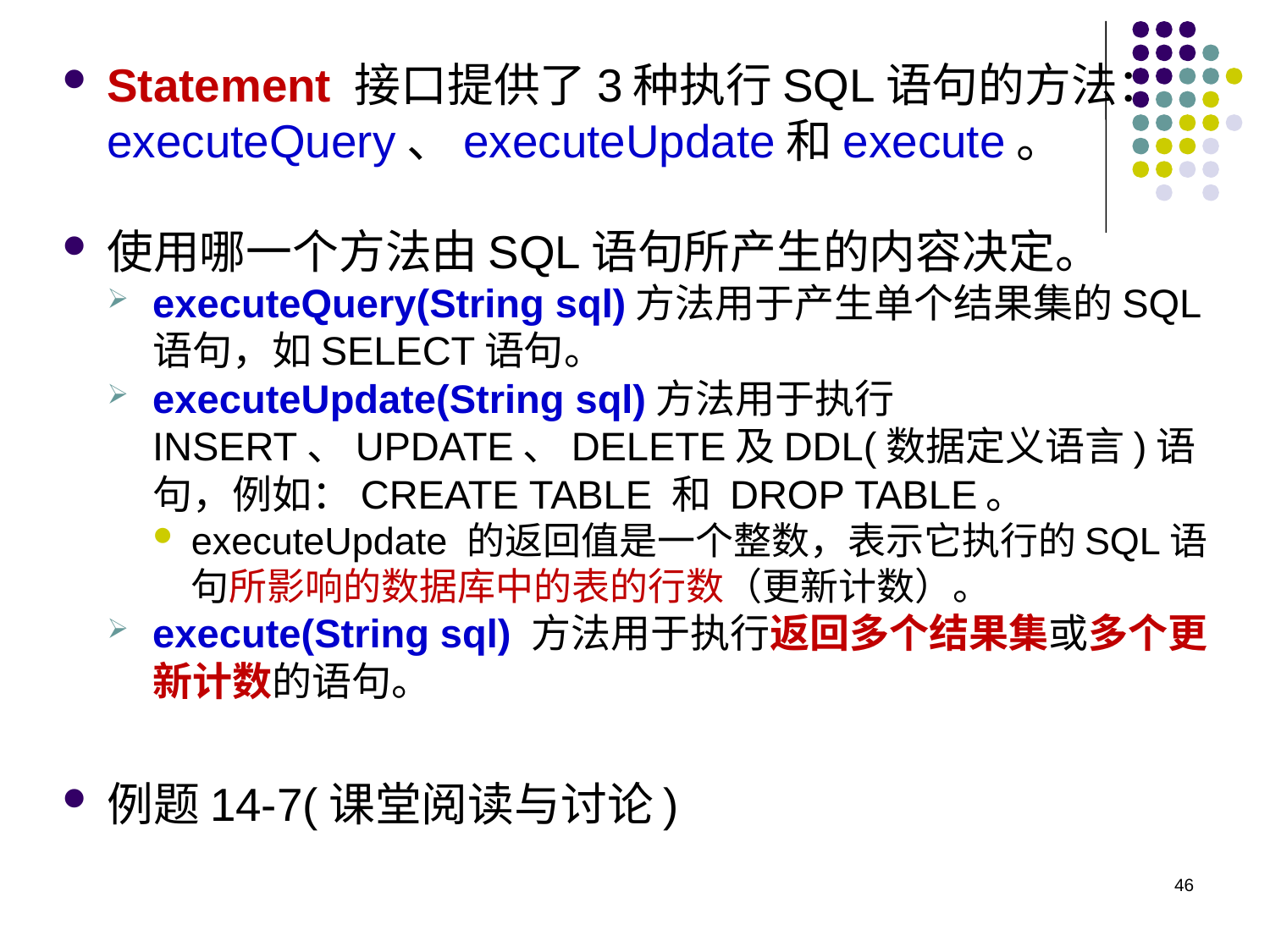

Statement 接口提供了3种执行SQL语句的方法：executeQuery、executeUpdate和execute。

使用哪一个方法由SQL语句所产生的内容决定。
executeQuery(String sql)方法用于产生单个结果集的SQL语句，如SELECT语句。
executeUpdate(String sql)方法用于执行INSERT、UPDATE、DELETE及DDL(数据定义语言)语句，例如：CREATE TABLE 和 DROP TABLE。
executeUpdate 的返回值是一个整数，表示它执行的SQL语句所影响的数据库中的表的行数（更新计数）。
execute(String sql) 方法用于执行返回多个结果集或多个更新计数的语句。

例题14-7(课堂阅读与讨论)

46